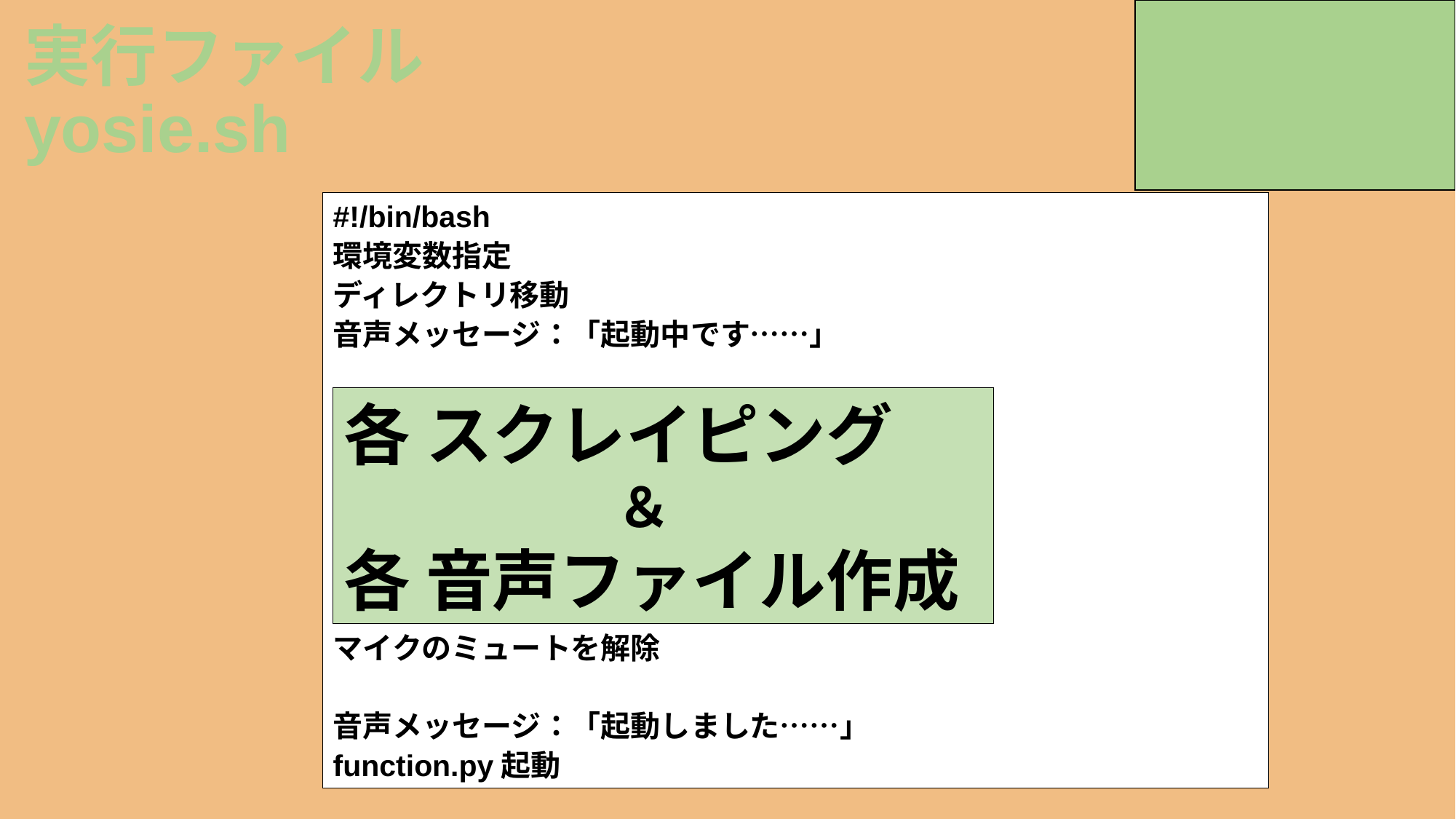

# 実行ファイル yosie.sh
#!/bin/bash
環境変数指定
ディレクトリ移動
音声メッセージ：「起動中です……」

星座占い スクレイピング
星座占い 音声ファイル作成
天気予報 スクレイピング
天気予報 音声ファイル作成
ニュース スクレイピング]
ニュース 音声ファイル作成
マイクのミュートを解除

音声メッセージ：「起動しました……」
function.py起動
各 スクレイピング
		　＆
各 音声ファイル作成